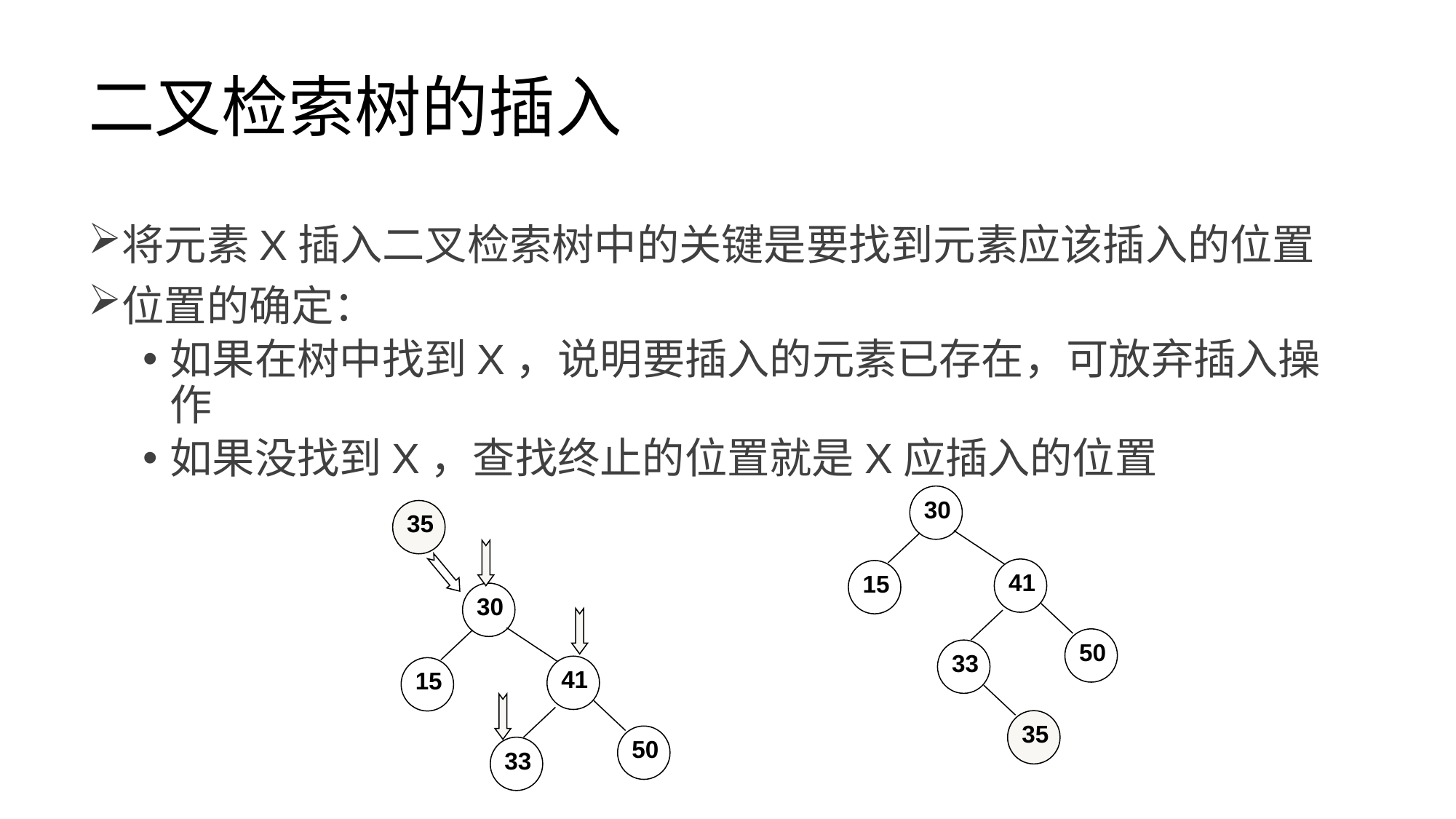

# 二叉检索树的插入
将元素X插入二叉检索树中的关键是要找到元素应该插入的位置
位置的确定：
如果在树中找到X，说明要插入的元素已存在，可放弃插入操作
如果没找到X，查找终止的位置就是X应插入的位置

30

41
15

50

33

35

35

30

41
15

50

33